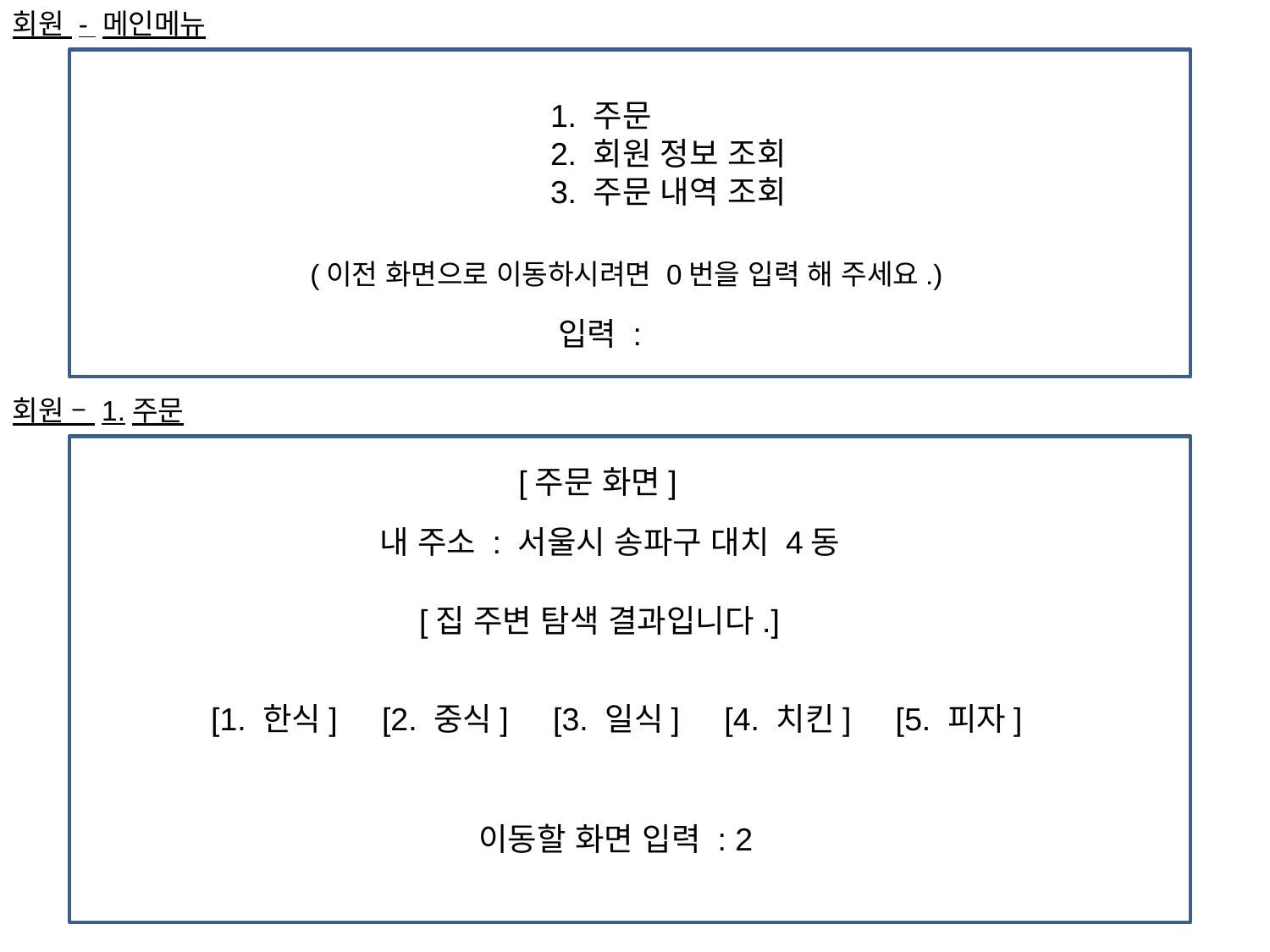

회원 - 메인메뉴

				1. 주문
				2. 회원 정보 조회
				3. 주문 내역 조회
(이전 화면으로 이동하시려면 0번을 입력 해 주세요.)
입력 :
회원 – 1.주문

[주문 화면]
내 주소 : 서울시 송파구 대치 4동
[집 주변 탐색 결과입니다.]
[1. 한식]     [2. 중식]     [3. 일식]     [4. 치킨]     [5. 피자]
이동할 화면 입력 : 2